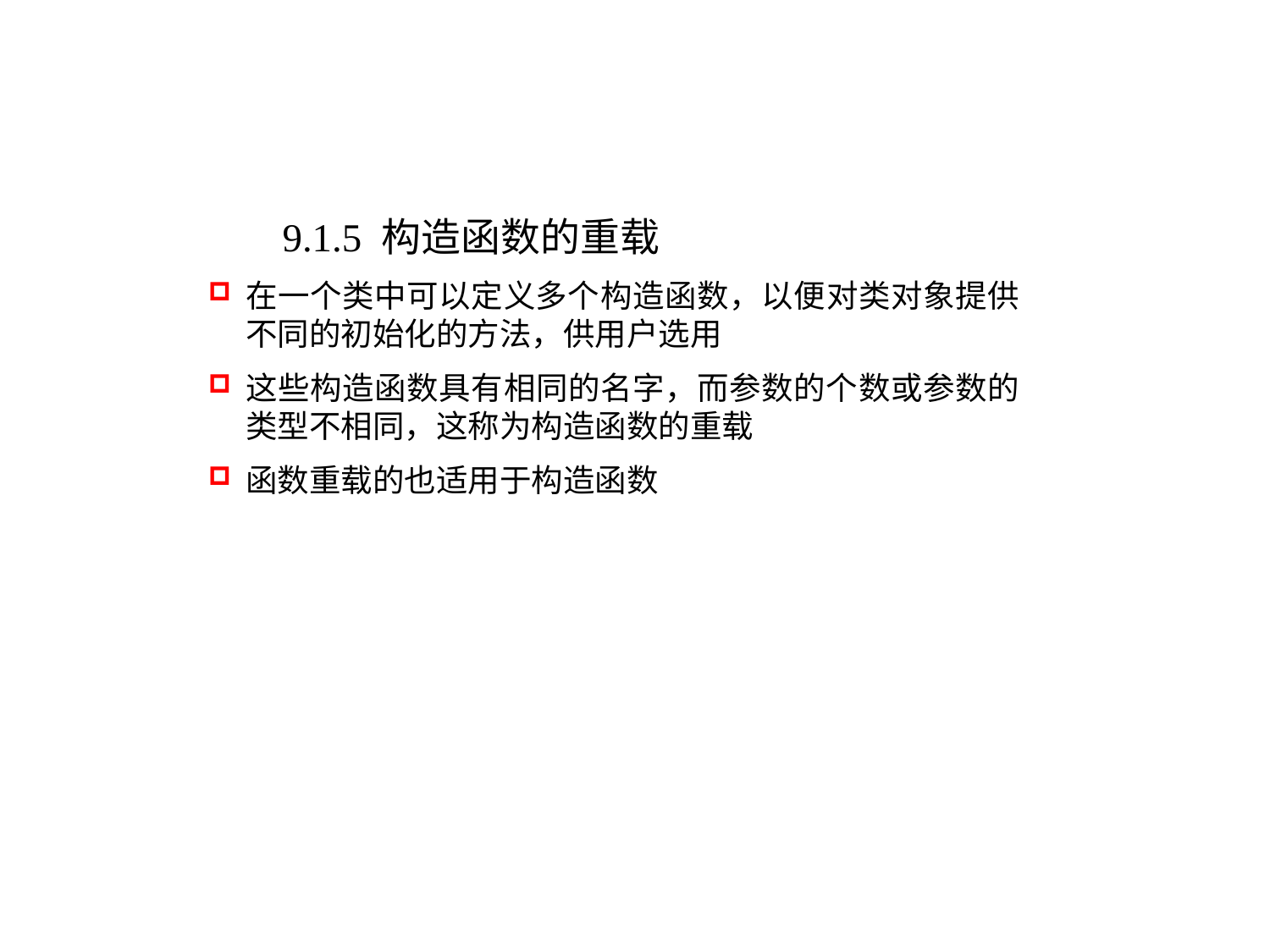

9.1.5 构造函数的重载
在一个类中可以定义多个构造函数，以便对类对象提供不同的初始化的方法，供用户选用
这些构造函数具有相同的名字，而参数的个数或参数的类型不相同，这称为构造函数的重载
函数重载的也适用于构造函数